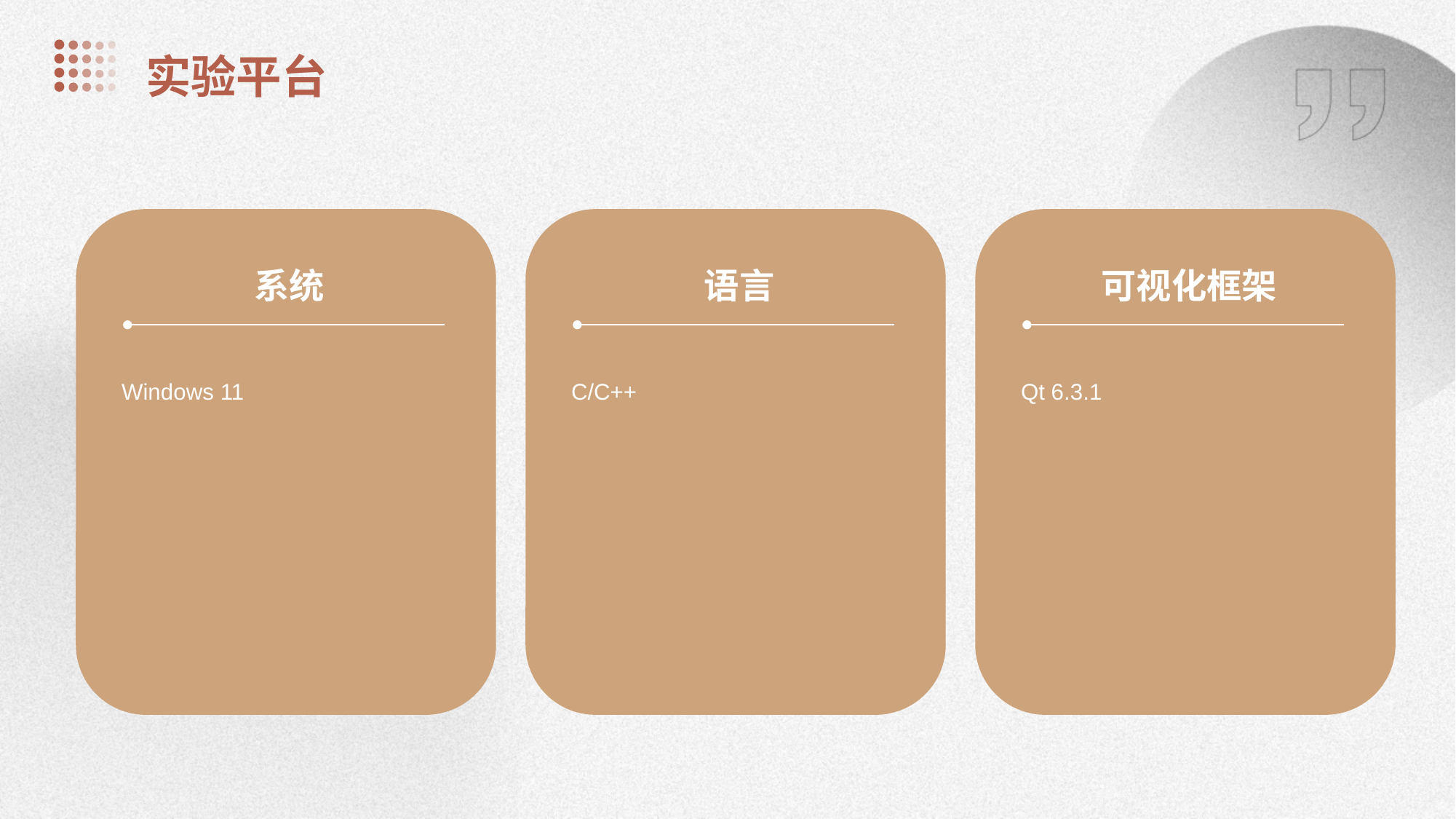

实验平台

系统
语言
可视化框架
Windows 11
C/C++
Qt 6.3.1